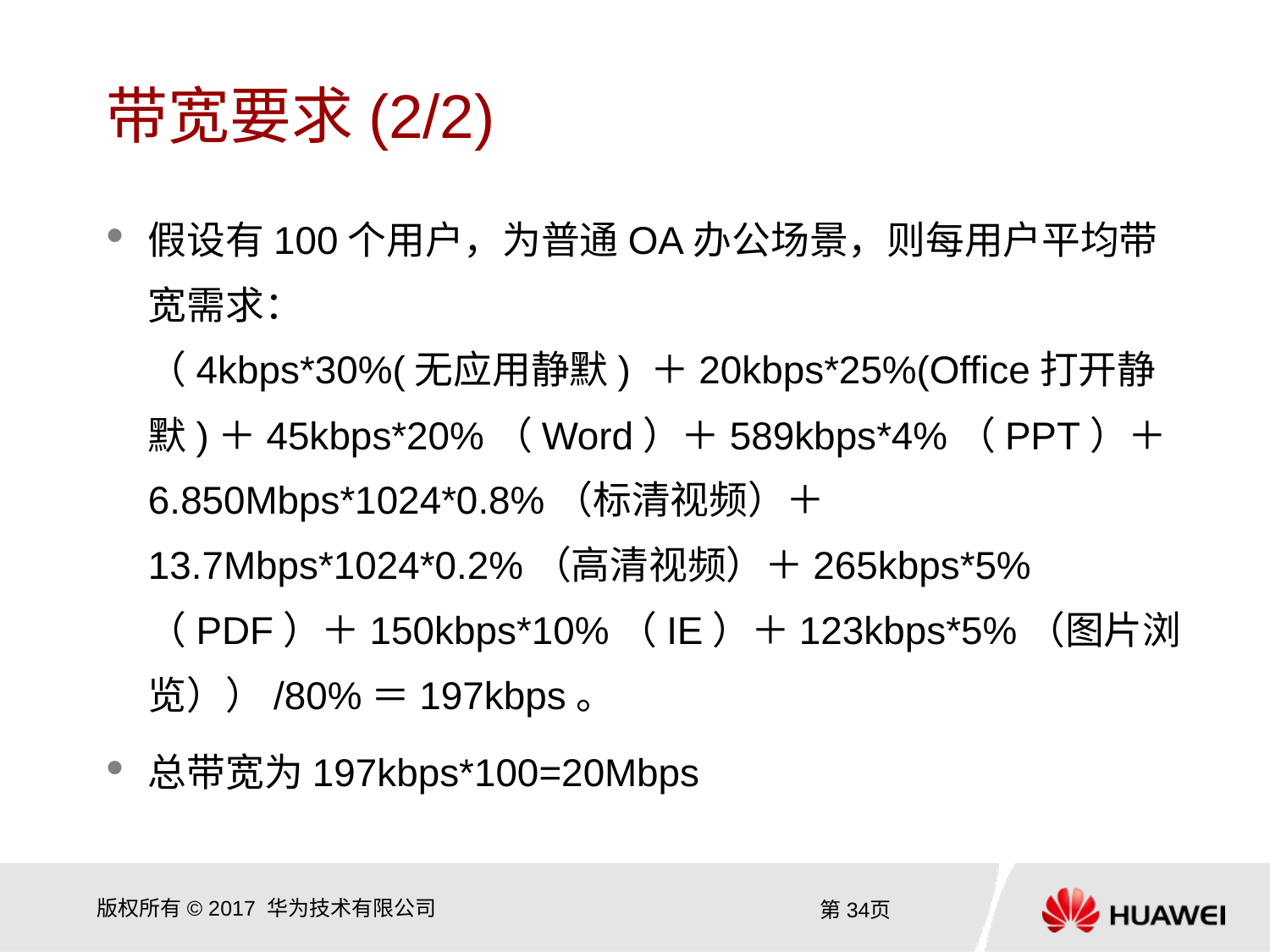

# 带宽要求(2/2)
假设有100个用户，为普通OA办公场景，则每用户平均带宽需求：
（4kbps*30%(无应用静默) ＋20kbps*25%(Office打开静默)＋45kbps*20%（Word）＋589kbps*4%（PPT）＋6.850Mbps*1024*0.8%（标清视频）＋13.7Mbps*1024*0.2%（高清视频）＋265kbps*5%（PDF）＋150kbps*10%（IE）＋123kbps*5%（图片浏览））/80%＝197kbps。
总带宽为197kbps*100=20Mbps